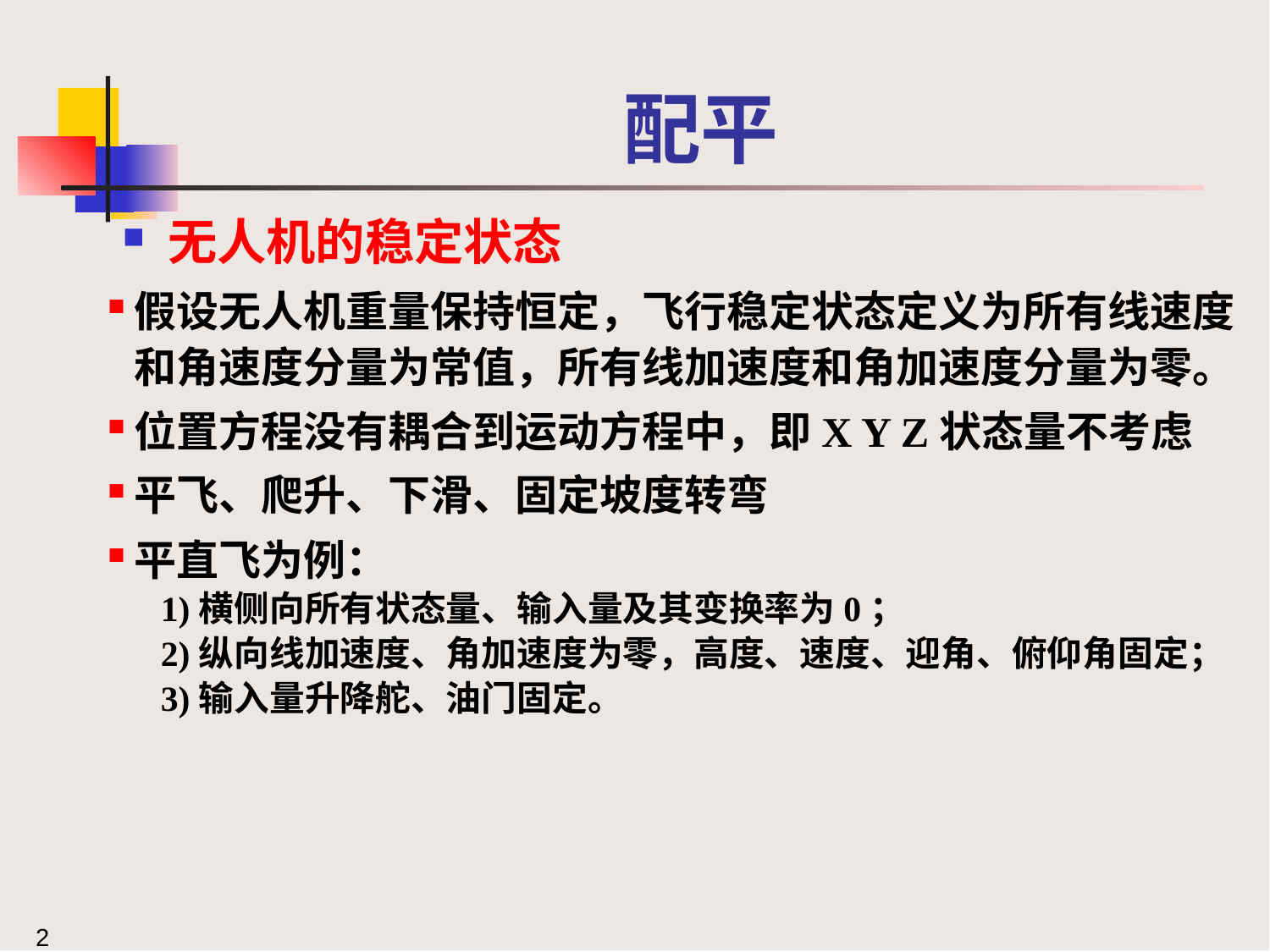

# 配平
无人机的稳定状态
假设无人机重量保持恒定，飞行稳定状态定义为所有线速度和角速度分量为常值，所有线加速度和角加速度分量为零。
位置方程没有耦合到运动方程中，即X Y Z状态量不考虑
平飞、爬升、下滑、固定坡度转弯
平直飞为例：
1)横侧向所有状态量、输入量及其变换率为0；
2)纵向线加速度、角加速度为零，高度、速度、迎角、俯仰角固定；
3)输入量升降舵、油门固定。